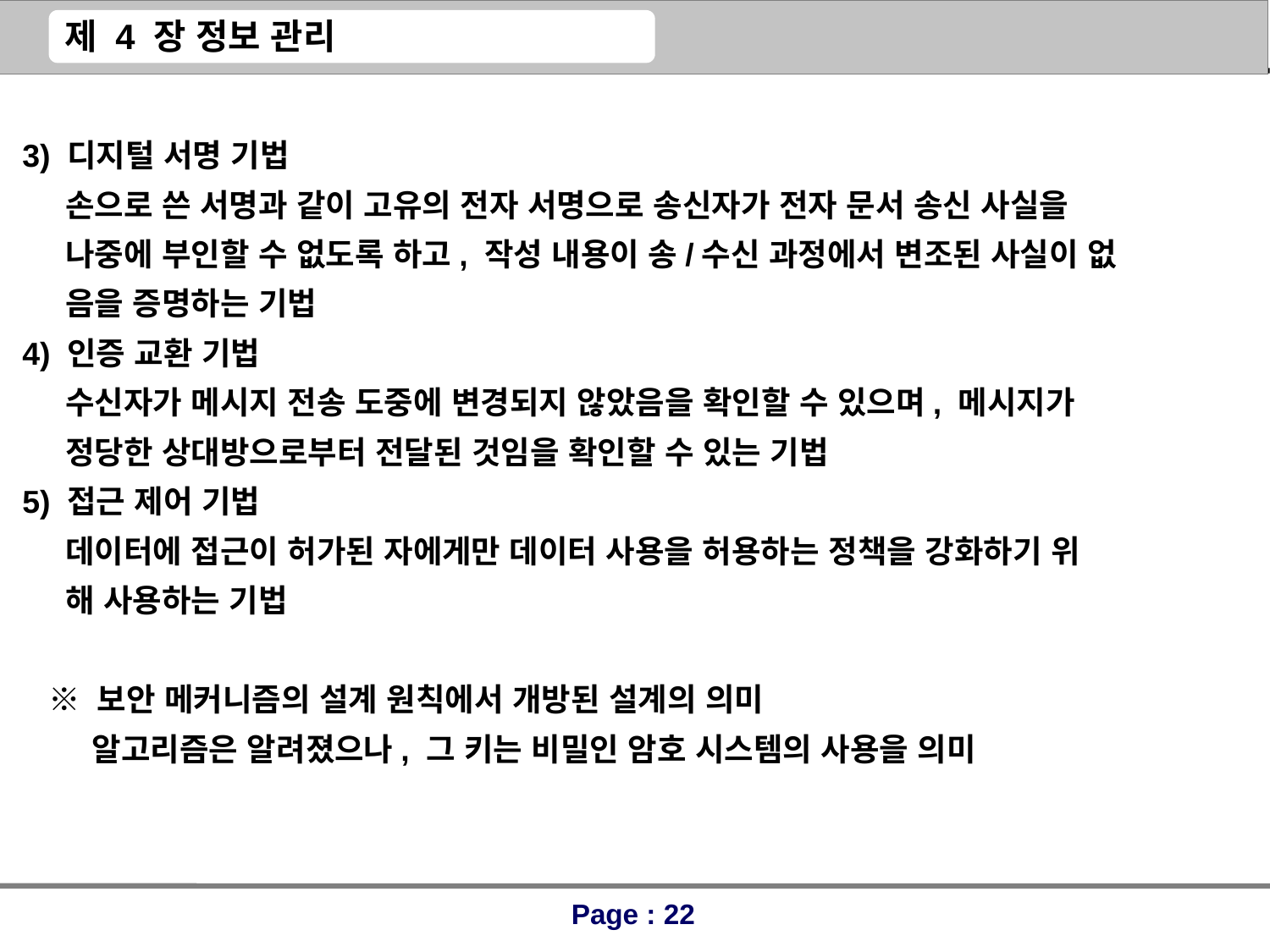

3) 디지털 서명 기법
    손으로 쓴 서명과 같이 고유의 전자 서명으로 송신자가 전자 문서 송신 사실을
    나중에 부인할 수 없도록 하고, 작성 내용이 송/수신 과정에서 변조된 사실이 없
    음을 증명하는 기법
4) 인증 교환 기법
    수신자가 메시지 전송 도중에 변경되지 않았음을 확인할 수 있으며, 메시지가
    정당한 상대방으로부터 전달된 것임을 확인할 수 있는 기법
5) 접근 제어 기법
    데이터에 접근이 허가된 자에게만 데이터 사용을 허용하는 정책을 강화하기 위
    해 사용하는 기법

   ※ 보안 메커니즘의 설계 원칙에서 개방된 설계의 의미
       알고리즘은 알려졌으나, 그 키는 비밀인 암호 시스템의 사용을 의미
Page : 22